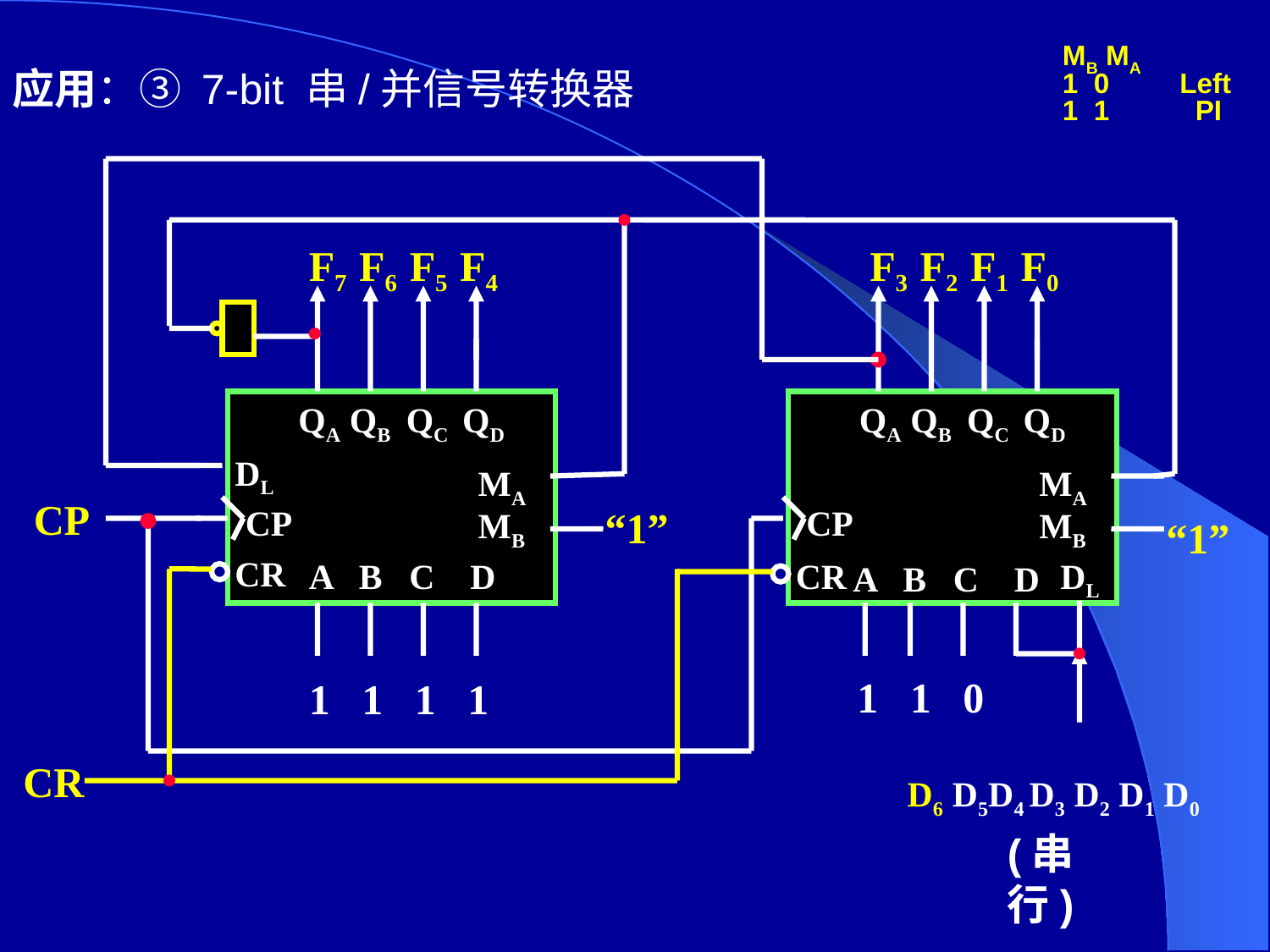

MB MA
1  0         Left
1  1           PI
应用：③ 7-bit 串/并信号转换器

F7  F6  F5  F4
F3  F2  F1  F0

QA  QB   QC  QD

QA  QB   QC  QD
DL
MA
MA

CP
CP
“1”
CP

MB

MB
“1”

CR
A   B   C    D
CR
DL
A   B   C    D

1   1   0
1   1   1   1
CR

D6 D5D4 D3 D2 D1 D0

(串行)